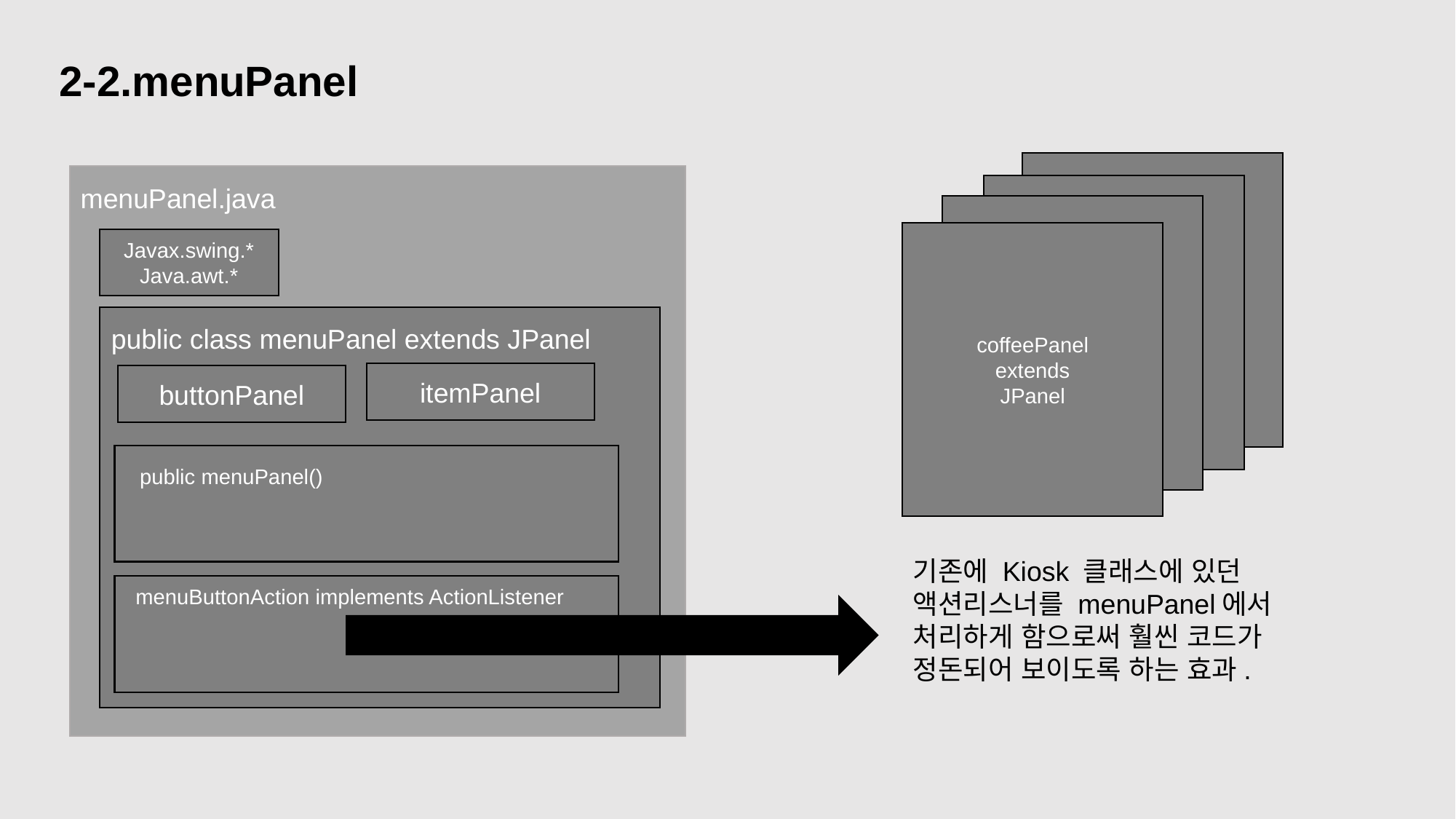

2-2.menuPanel

yogurtPanel
extends
JPanel

menuPanel.java

teaPanel
extends
JPanel

juicePanel
extends
JPanel

coffeePanel
extends
JPanel
Javax.swing.*
Java.awt.*

public class menuPanel extends JPanel
itemPanel
buttonPanel

public menuPanel()
기존에 Kiosk 클래스에 있던 액션리스너를 menuPanel에서 처리하게 함으로써 훨씬 코드가 정돈되어 보이도록 하는 효과.

menuButtonAction implements ActionListener